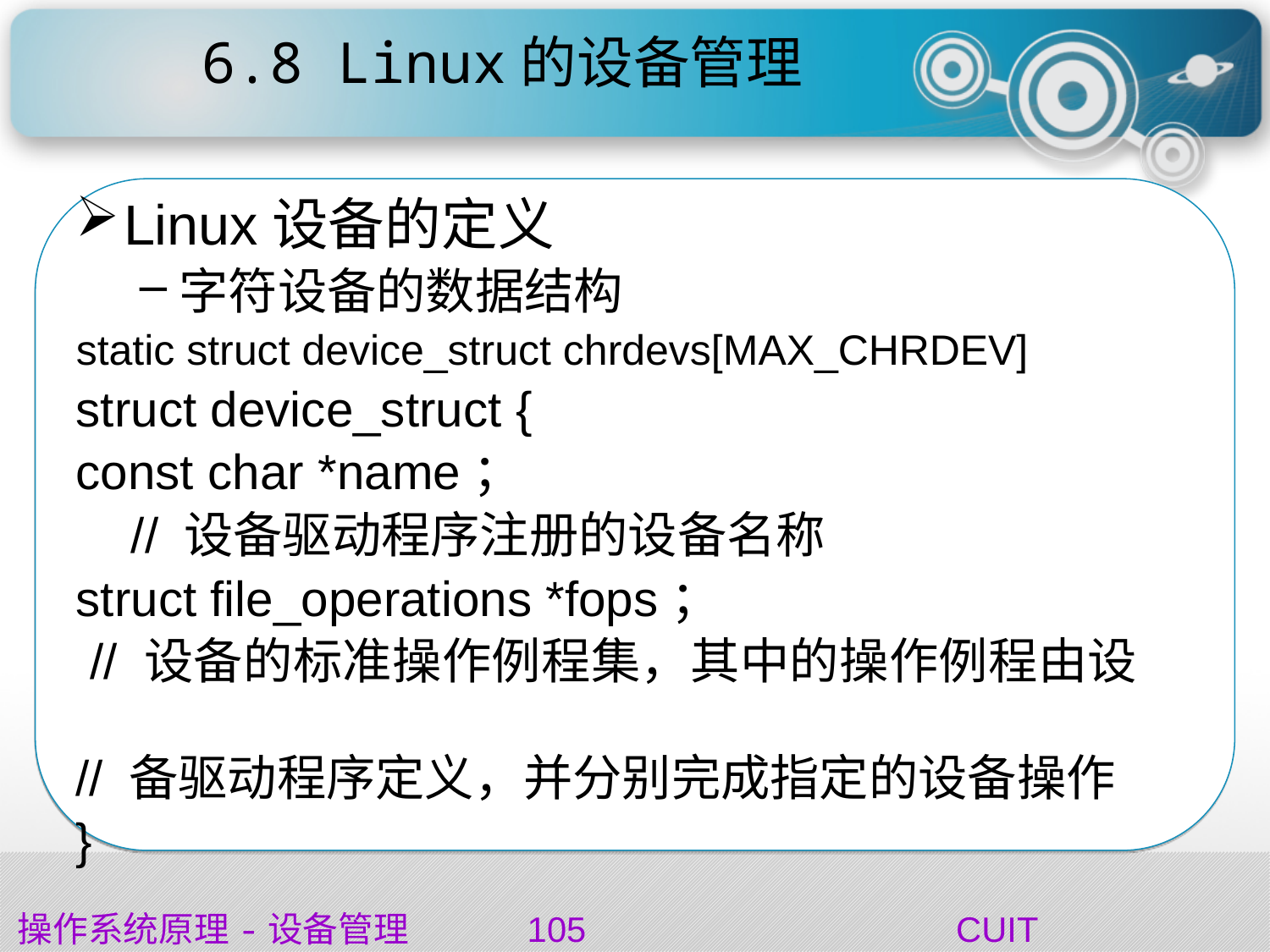

# 6.8 Linux的设备管理
Linux设备的定义
字符设备的数据结构
static struct device_struct chrdevs[MAX_CHRDEV]
struct device_struct {
const char *name；
    // 设备驱动程序注册的设备名称
struct file_operations *fops；
 // 设备的标准操作例程集，其中的操作例程由设
// 备驱动程序定义，并分别完成指定的设备操作
}